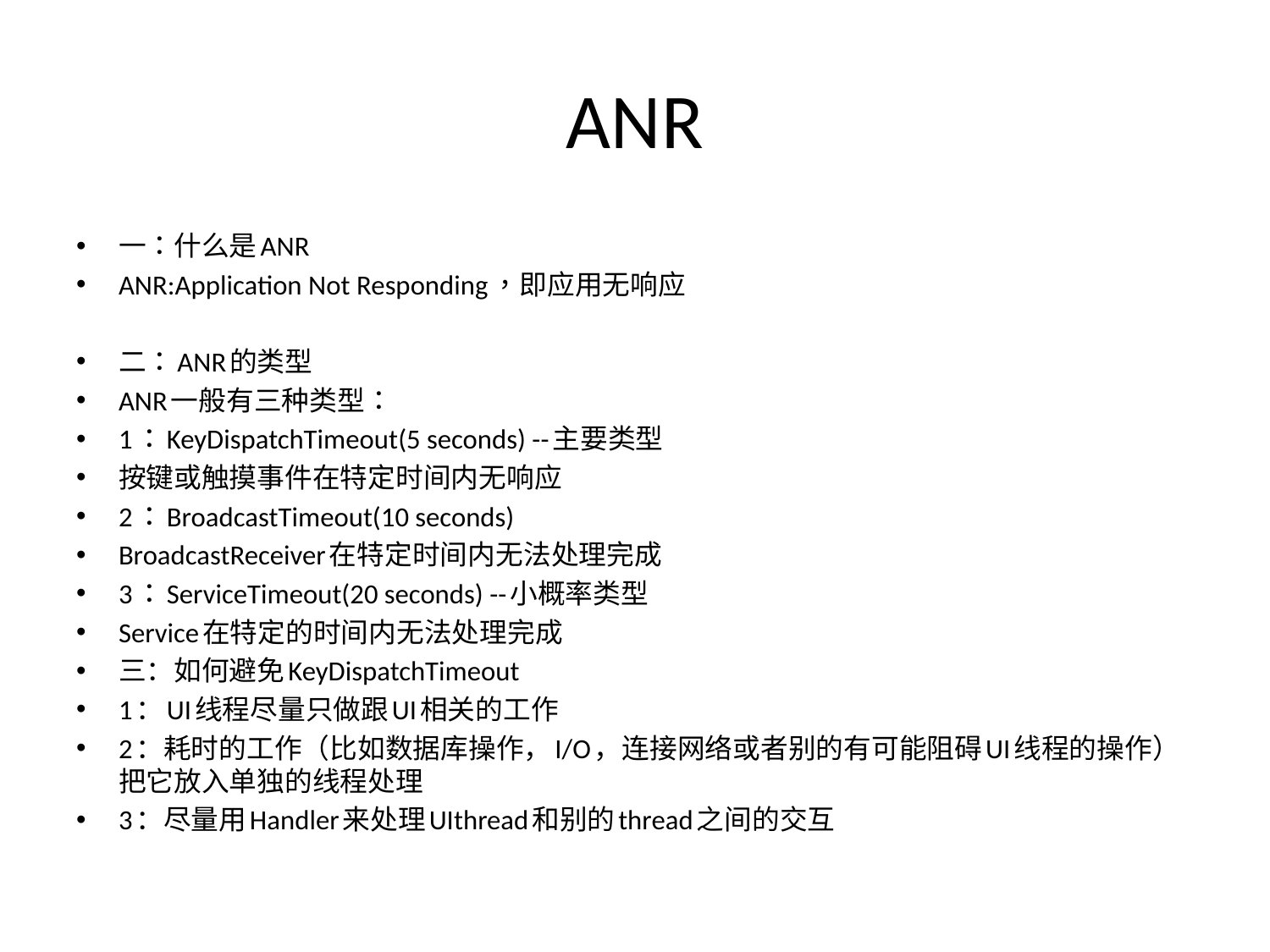

# ANR
一：什么是ANR
ANR:Application Not Responding，即应用无响应

二：ANR的类型
ANR一般有三种类型：
1：KeyDispatchTimeout(5 seconds) --主要类型
按键或触摸事件在特定时间内无响应
2：BroadcastTimeout(10 seconds)
BroadcastReceiver在特定时间内无法处理完成
3：ServiceTimeout(20 seconds) --小概率类型
Service在特定的时间内无法处理完成
三：如何避免KeyDispatchTimeout
1：UI线程尽量只做跟UI相关的工作
2：耗时的工作（比如数据库操作，I/O，连接网络或者别的有可能阻碍UI线程的操作）把它放入单独的线程处理
3：尽量用Handler来处理UIthread和别的thread之间的交互